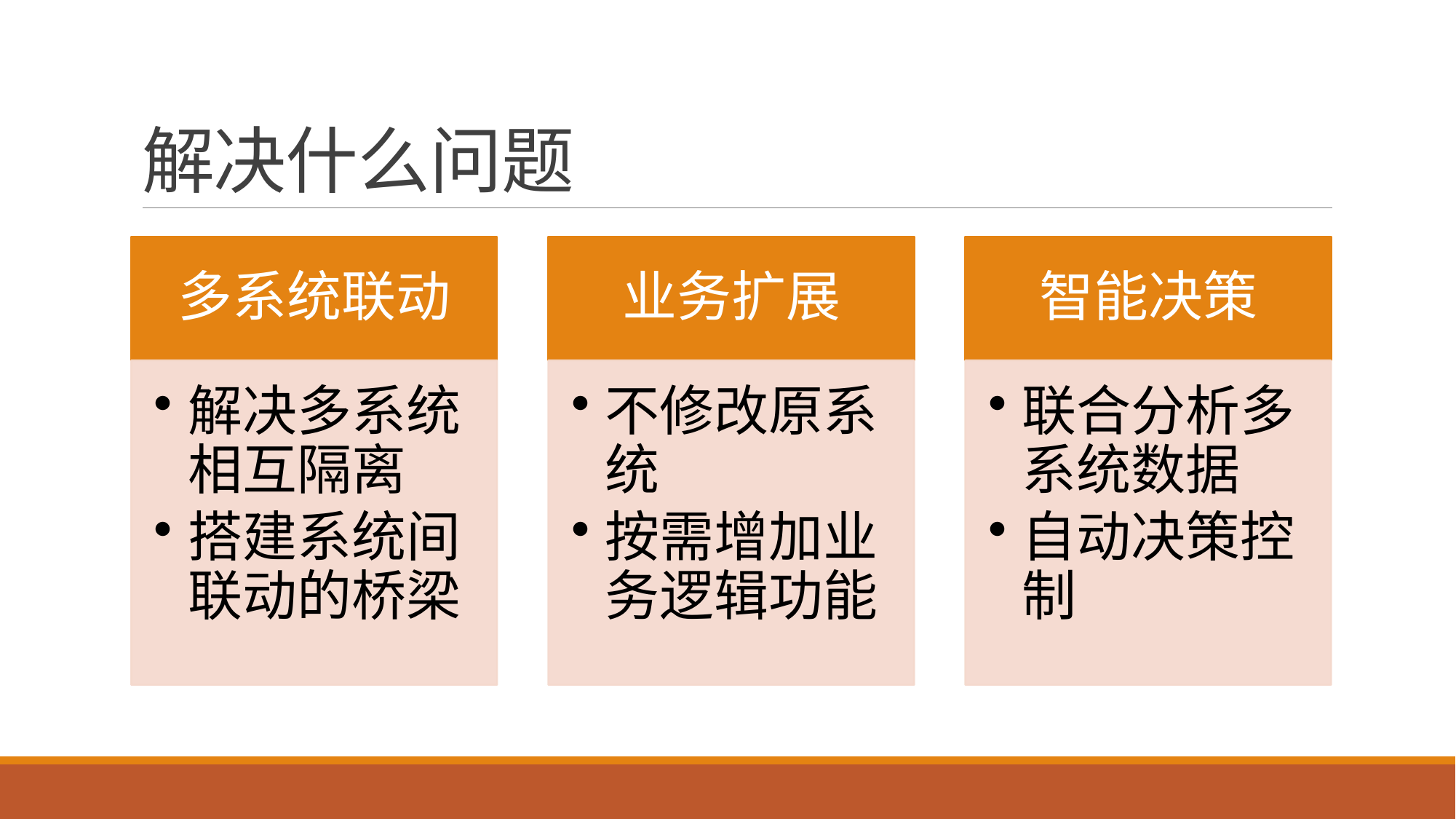

# 解决什么问题
多系统联动
解决多系统相互隔离
搭建系统间联动的桥梁
业务扩展
不修改原系统
按需增加业务逻辑功能
智能决策
联合分析多系统数据
自动决策控制